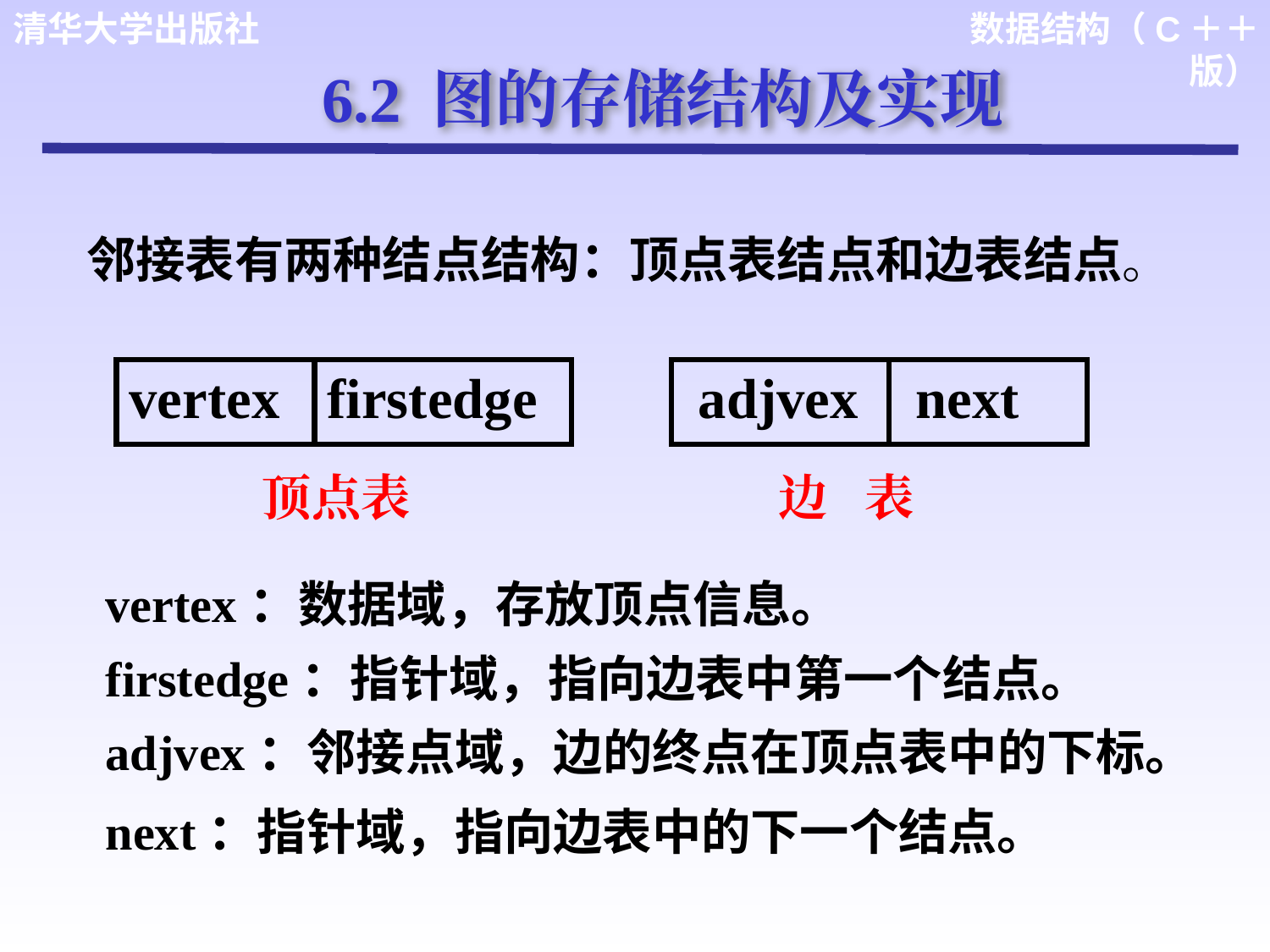

6.2 图的存储结构及实现
邻接表有两种结点结构：顶点表结点和边表结点。
vertex
firstedge
 adjvex
 next
         顶点表                              边   表
vertex：数据域，存放顶点信息。
firstedge：指针域，指向边表中第一个结点。
adjvex：邻接点域，边的终点在顶点表中的下标。
next：指针域，指向边表中的下一个结点。